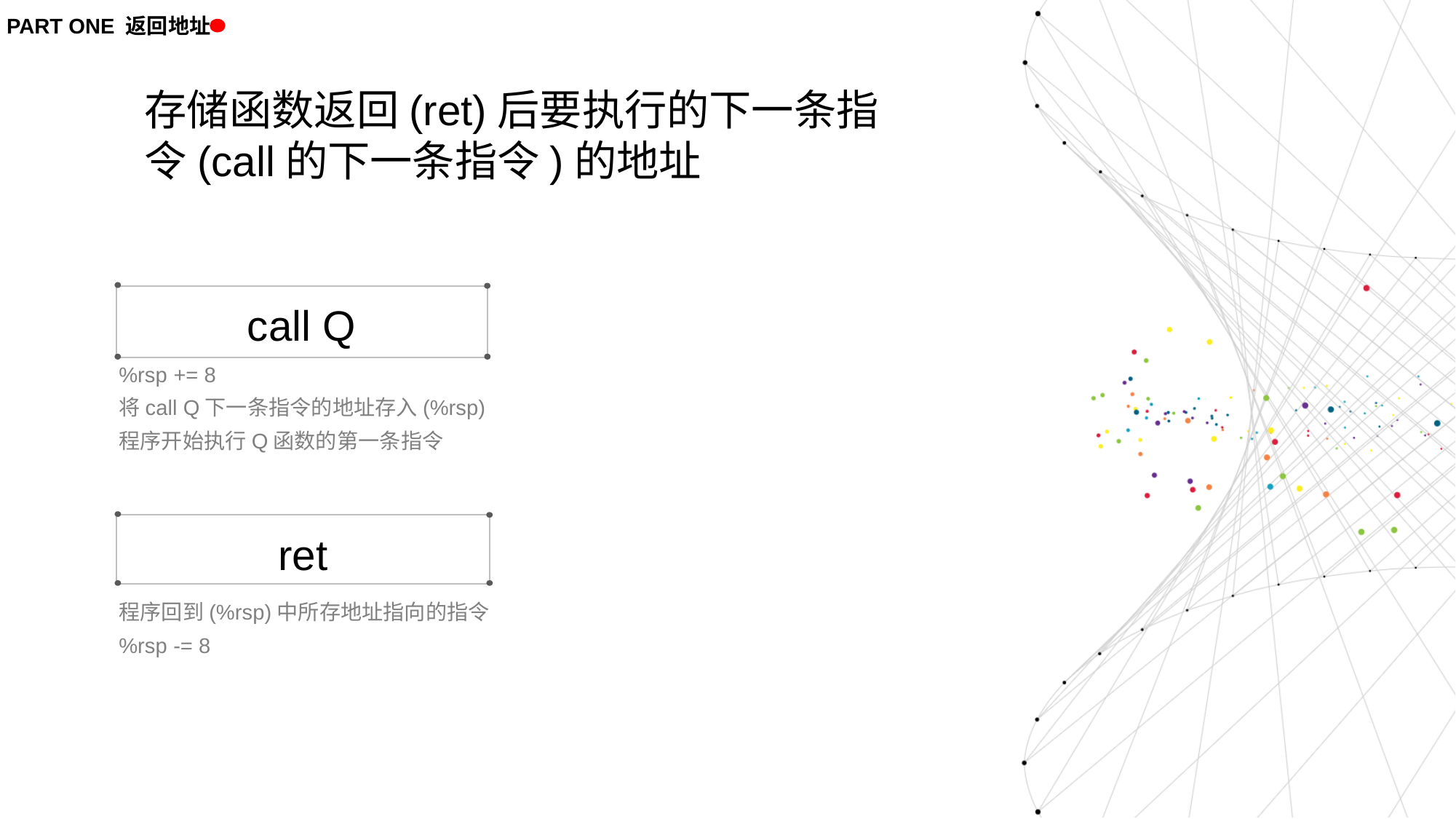

PART ONE 返回地址

存储函数返回(ret)后要执行的下一条指令(call的下一条指令)的地址

call Q
%rsp += 8
将call Q下一条指令的地址存入(%rsp)
程序开始执行Q函数的第一条指令

ret
程序回到(%rsp)中所存地址指向的指令
%rsp -= 8